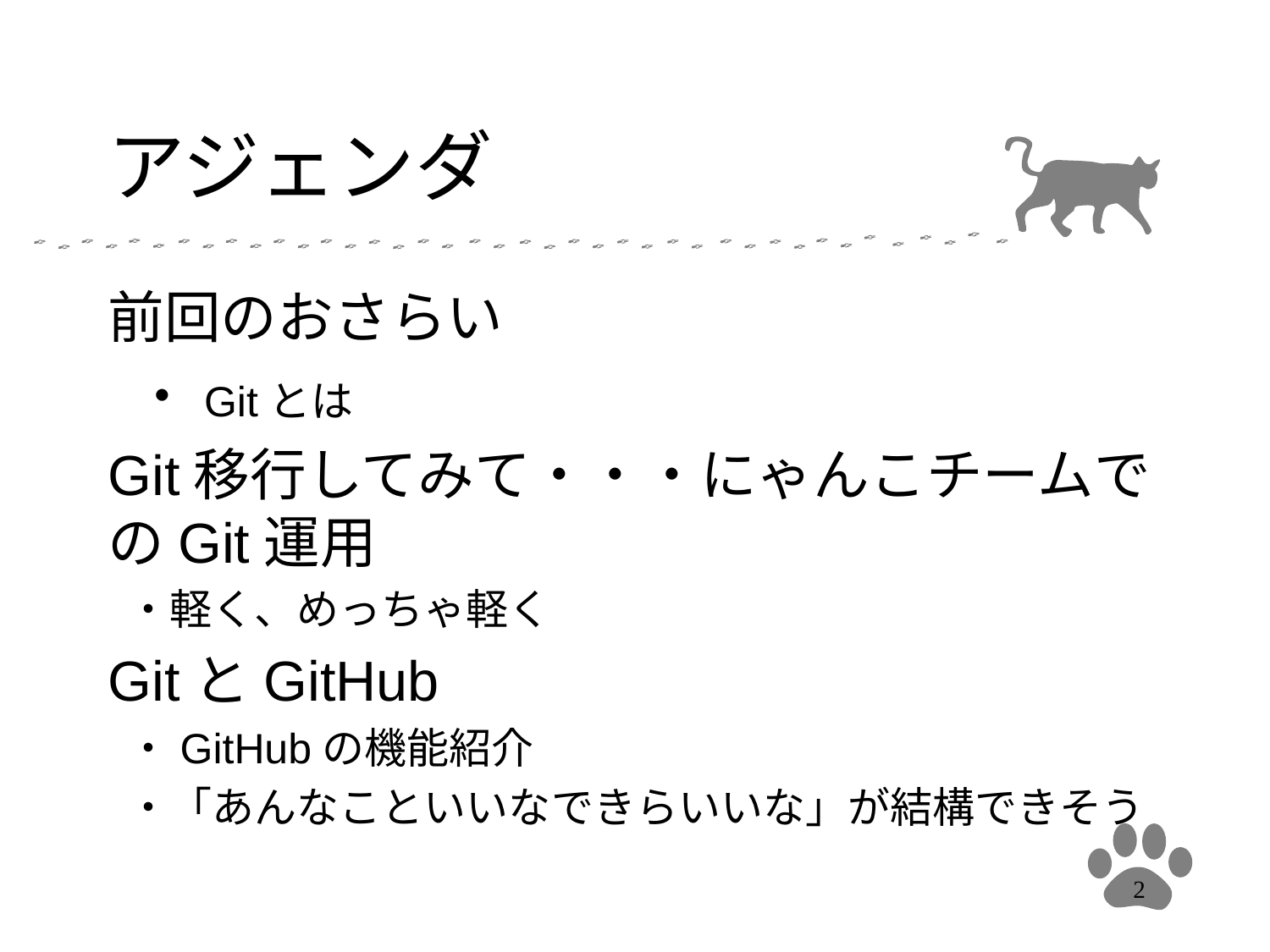

# アジェンダ
前回のおさらい
 ・Gitとは
Git移行してみて・・・にゃんこチームでのGit運用
 ・軽く、めっちゃ軽く
GitとGitHub
 ・GitHubの機能紹介
 ・「あんなこといいなできらいいな」が結構できそう
2